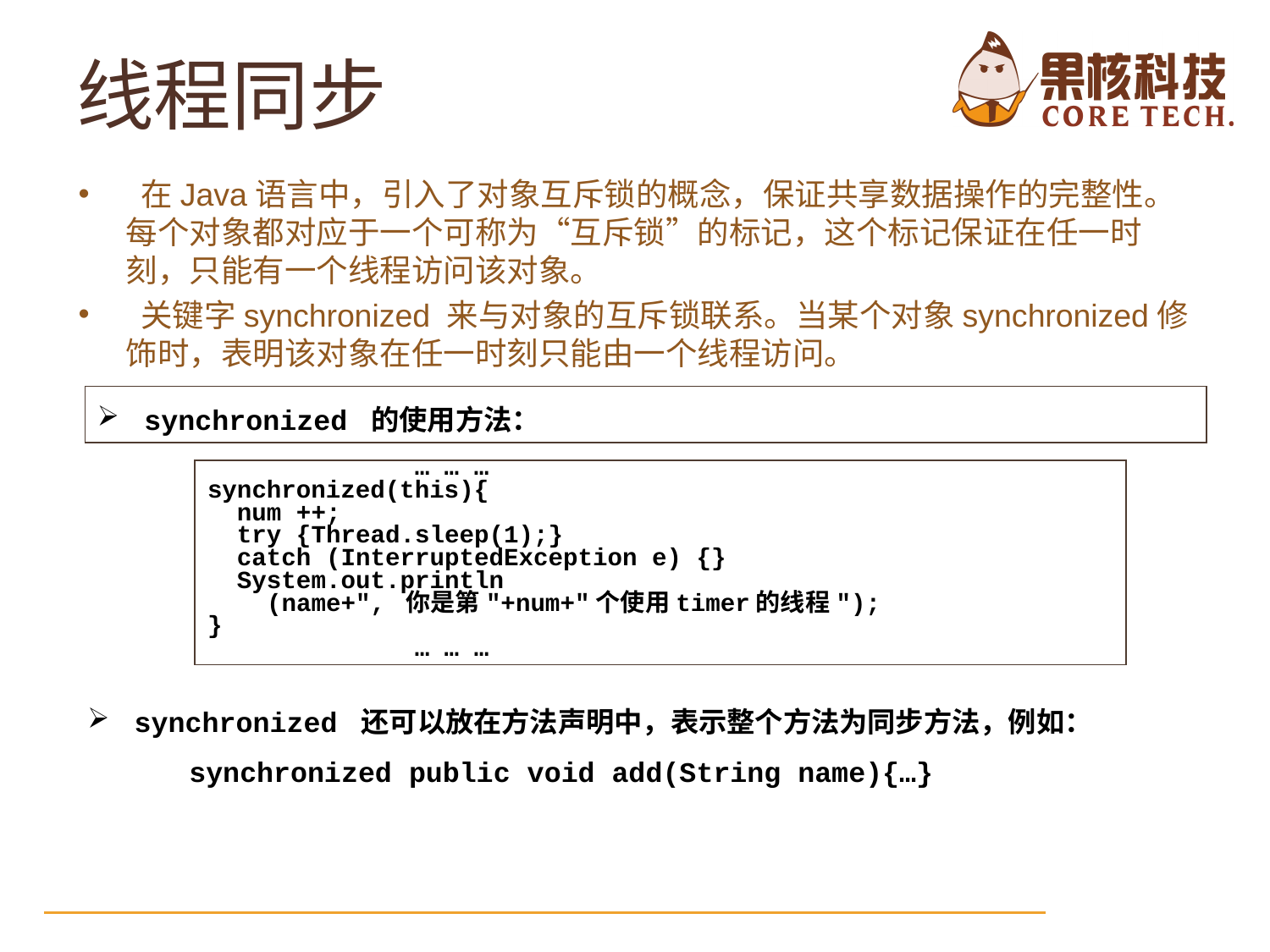

# 线程同步
 在Java语言中，引入了对象互斥锁的概念，保证共享数据操作的完整性。每个对象都对应于一个可称为“互斥锁”的标记，这个标记保证在任一时刻，只能有一个线程访问该对象。
 关键字synchronized 来与对象的互斥锁联系。当某个对象synchronized修饰时，表明该对象在任一时刻只能由一个线程访问。

 synchronized 的使用方法：
              … … …
synchronized(this){
  num ++;
  try {Thread.sleep(1);}
  catch (InterruptedException e) {}
  System.out.println
    (name+", 你是第"+num+"个使用timer的线程");
}
              … … …
 synchronized 还可以放在方法声明中，表示整个方法为同步方法，例如：
      synchronized public void add(String name){…}